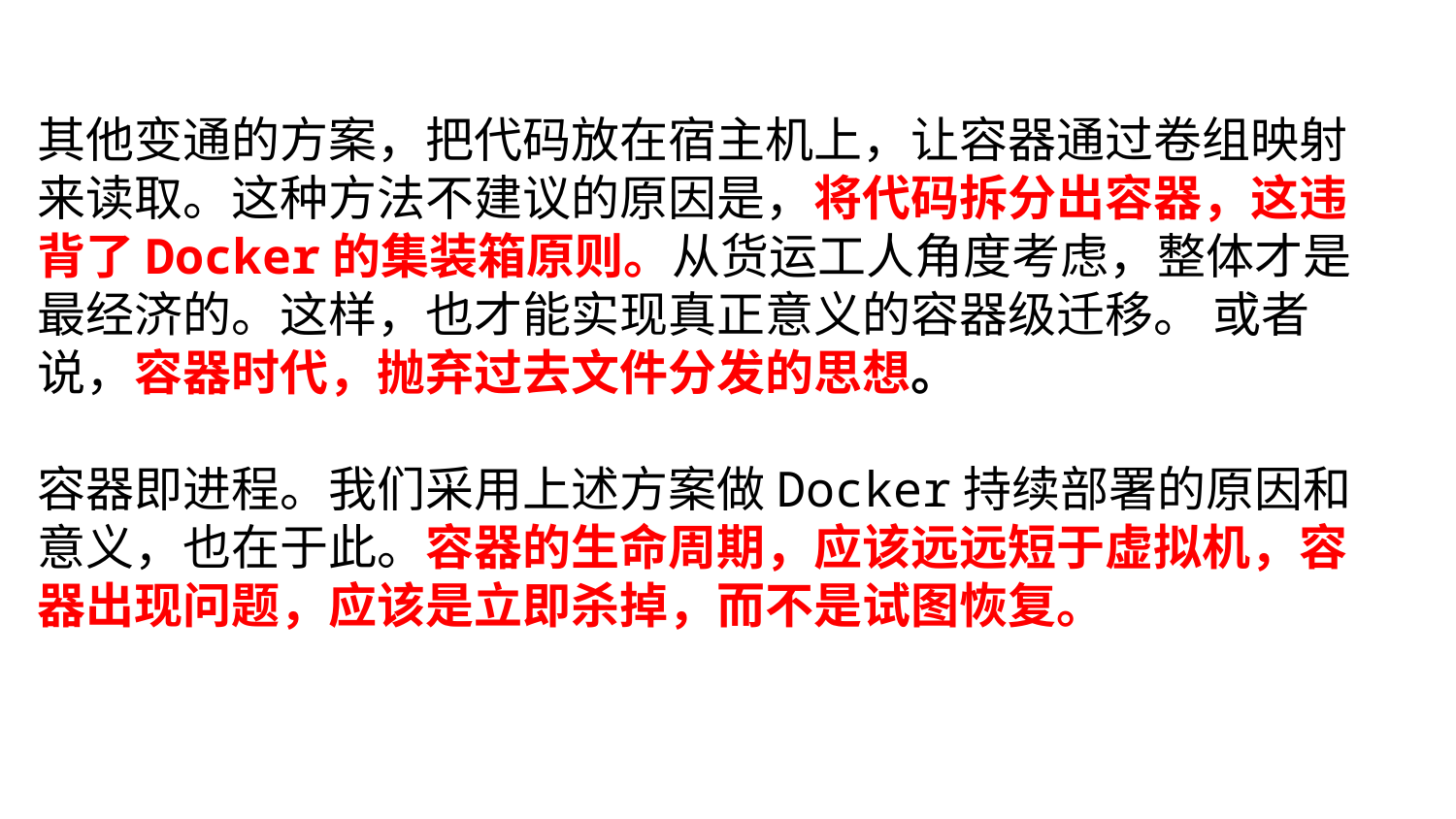

其他变通的方案，把代码放在宿主机上，让容器通过卷组映射来读取。这种方法不建议的原因是，将代码拆分出容器，这违背了Docker的集装箱原则。从货运工人角度考虑，整体才是最经济的。这样，也才能实现真正意义的容器级迁移。 或者说，容器时代，抛弃过去文件分发的思想。

容器即进程。我们采用上述方案做Docker持续部署的原因和意义，也在于此。容器的生命周期，应该远远短于虚拟机，容器出现问题，应该是立即杀掉，而不是试图恢复。